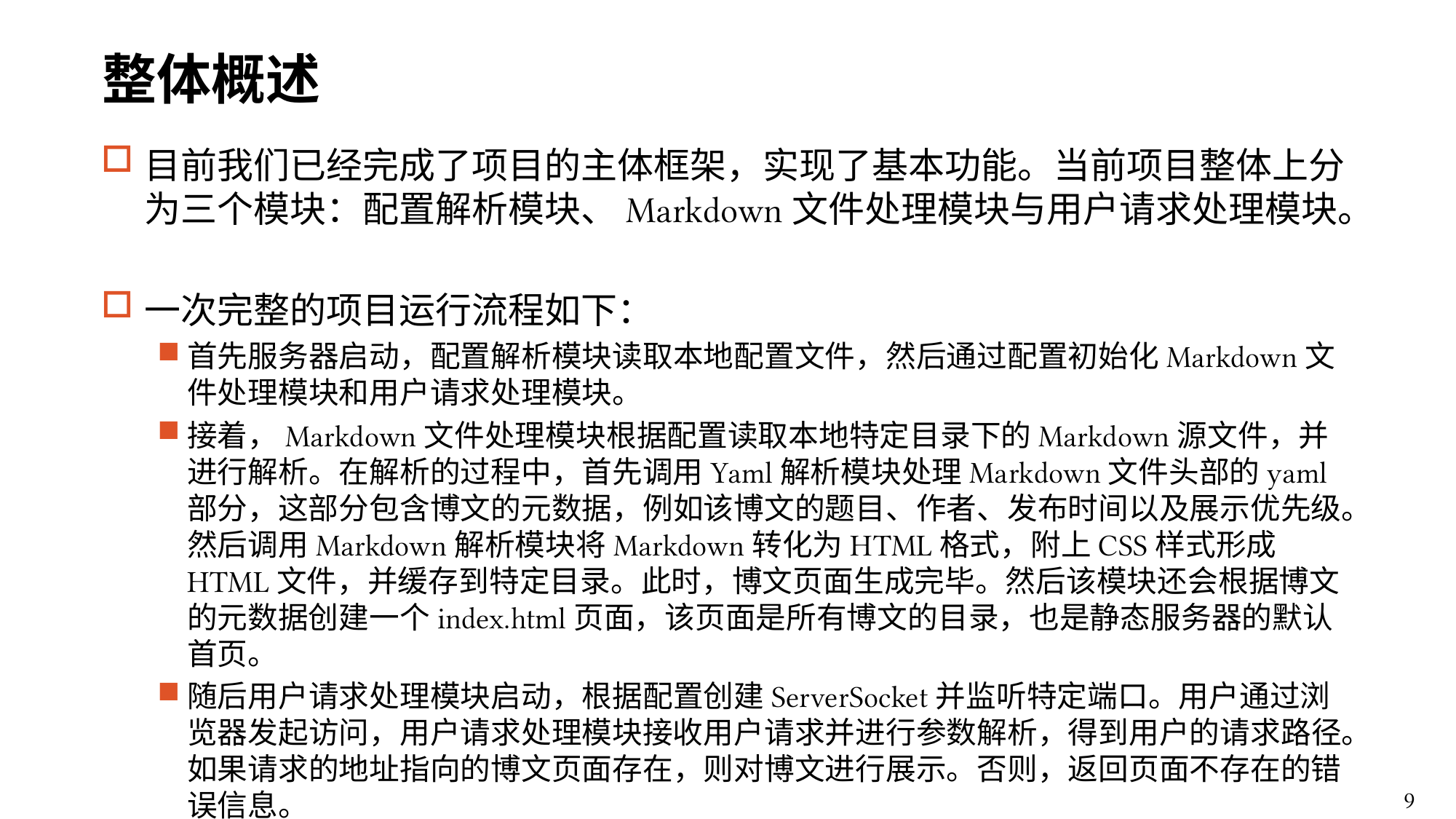

# 整体概述
目前我们已经完成了项目的主体框架，实现了基本功能。当前项目整体上分为三个模块：配置解析模块、Markdown文件处理模块与用户请求处理模块。

一次完整的项目运行流程如下：
首先服务器启动，配置解析模块读取本地配置文件，然后通过配置初始化Markdown文件处理模块和用户请求处理模块。
接着，Markdown文件处理模块根据配置读取本地特定目录下的Markdown源文件，并进行解析。在解析的过程中，首先调用Yaml解析模块处理Markdown文件头部的yaml部分，这部分包含博文的元数据，例如该博文的题目、作者、发布时间以及展示优先级。然后调用Markdown解析模块将Markdown转化为HTML格式，附上CSS样式形成HTML文件，并缓存到特定目录。此时，博文页面生成完毕。然后该模块还会根据博文的元数据创建一个index.html页面，该页面是所有博文的目录，也是静态服务器的默认首页。
随后用户请求处理模块启动，根据配置创建ServerSocket并监听特定端口。用户通过浏览器发起访问，用户请求处理模块接收用户请求并进行参数解析，得到用户的请求路径。如果请求的地址指向的博文页面存在，则对博文进行展示。否则，返回页面不存在的错误信息。

9